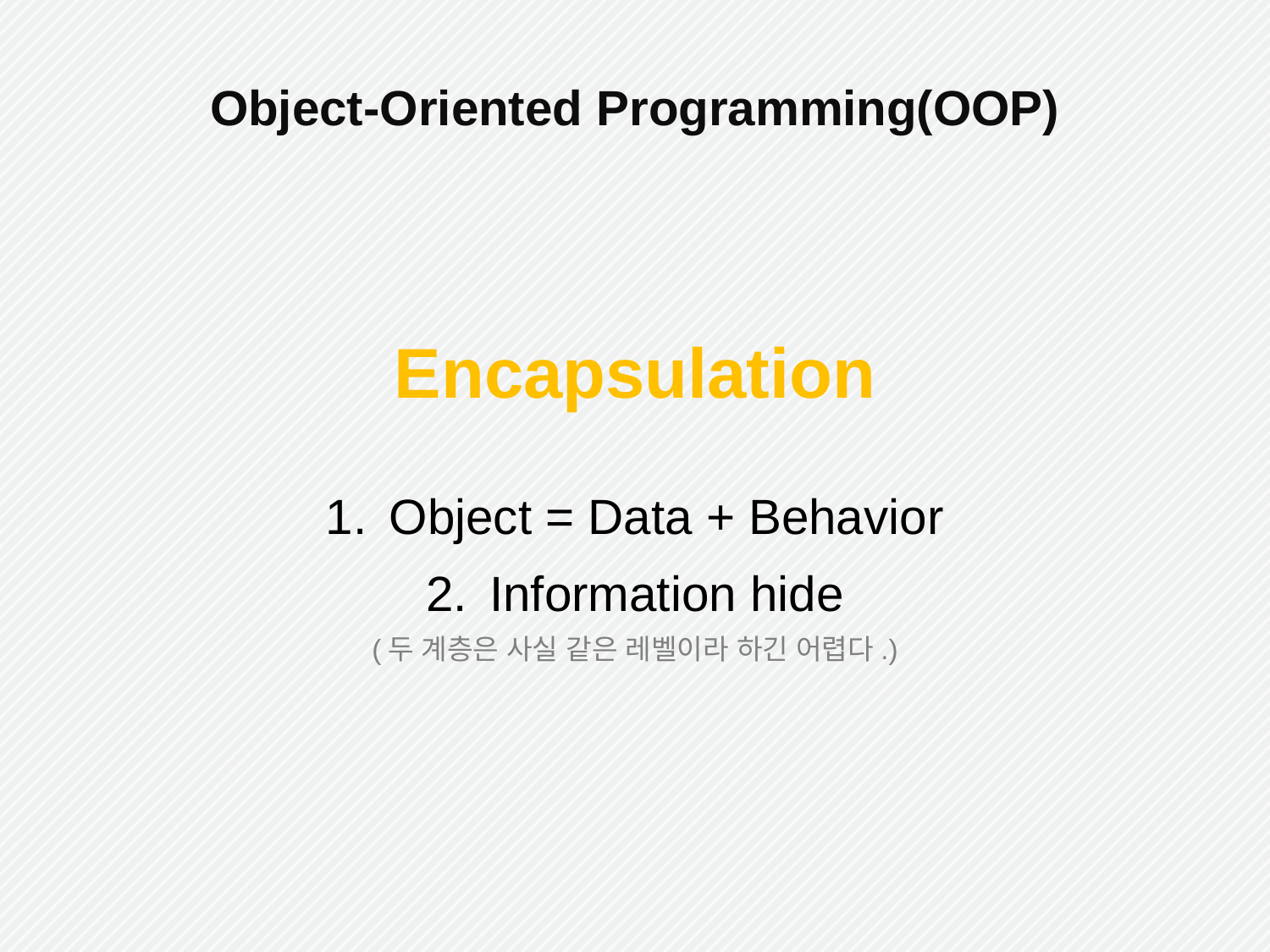

Object-Oriented Programming(OOP)
Encapsulation

Object = Data + Behavior
Information hide
(두 계층은 사실 같은 레벨이라 하긴 어렵다.)